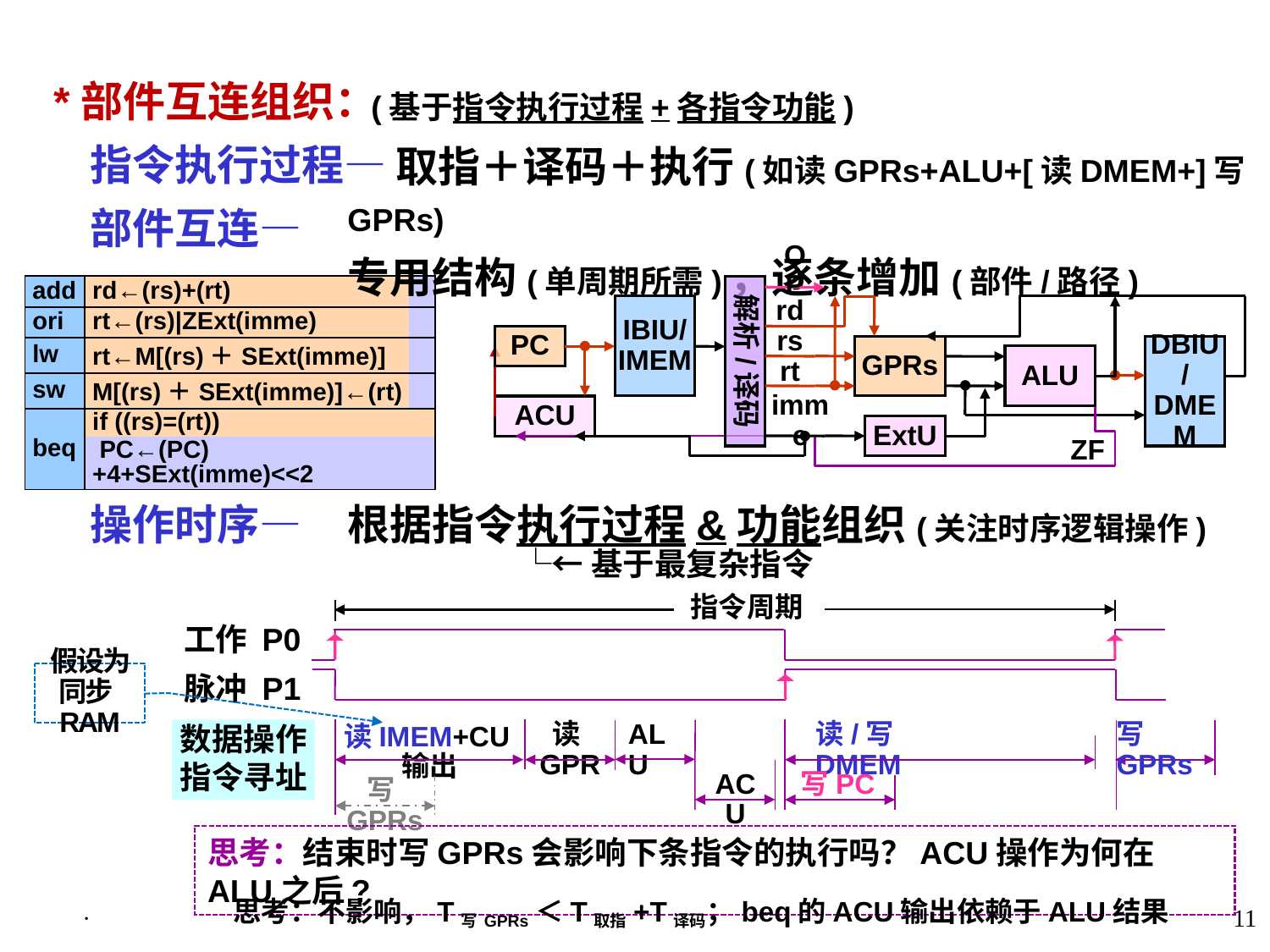

*部件互连组织：
    指令执行过程—
    部件互连—

    操作时序—
  (基于指令执行过程+各指令功能)
    取指＋译码＋执行(如读GPRs+ALU+[读DMEM+]写GPRs)
专用结构(单周期所需)，逐条增加(部件/路径)
OP
解析/译码
IBIU/
IMEM
rd
rs
rt
PC
imme
| add | rd←(rs)+(rt) |  |
| --- | --- | --- |
| ori | rt←(rs)|ZExt(imme) |  |
| lw | rt←M[(rs)＋SExt(imme)] |  |
| sw | M[(rs)＋SExt(imme)]←(rt) |  |
| beq | if ((rs)=(rt)) |  |
|  | PC←(PC)+4+SExt(imme)<<2 |  |
DBIU/DMEM
GPRs
ALU
ExtU
ACU
ZF
根据指令执行过程&功能组织(关注时序逻辑操作)
                        └←基于最复杂指令
指令周期
工作 P0
脉冲 P1
数据操作
指令寻址
读GPR
ALU
读/写DMEM
写GPRs
读IMEM+CU输出
ACU
写PC
假设为同步RAM
写GPRs
思考：结束时写GPRs会影响下条指令的执行吗？ACU操作为何在ALU之后?
思考：不影响，T写GPRs＜T取指+T译码；beq的ACU输出依赖于ALU结果
·
11